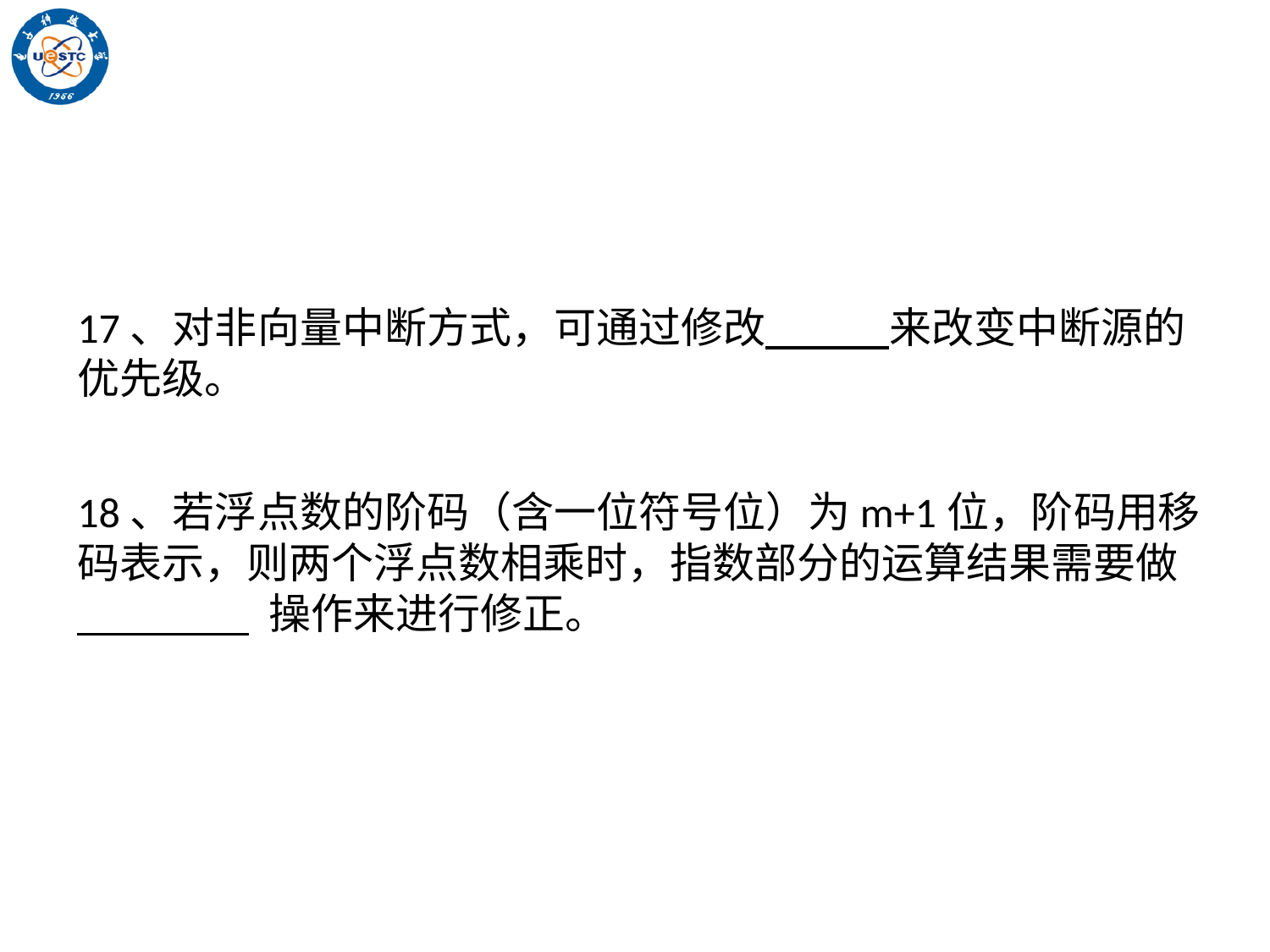

17、对非向量中断方式，可通过修改             来改变中断源的优先级。
18、若浮点数的阶码（含一位符号位）为m+1位，阶码用移码表示，则两个浮点数相乘时，指数部分的运算结果需要做
                   操作来进行修正。